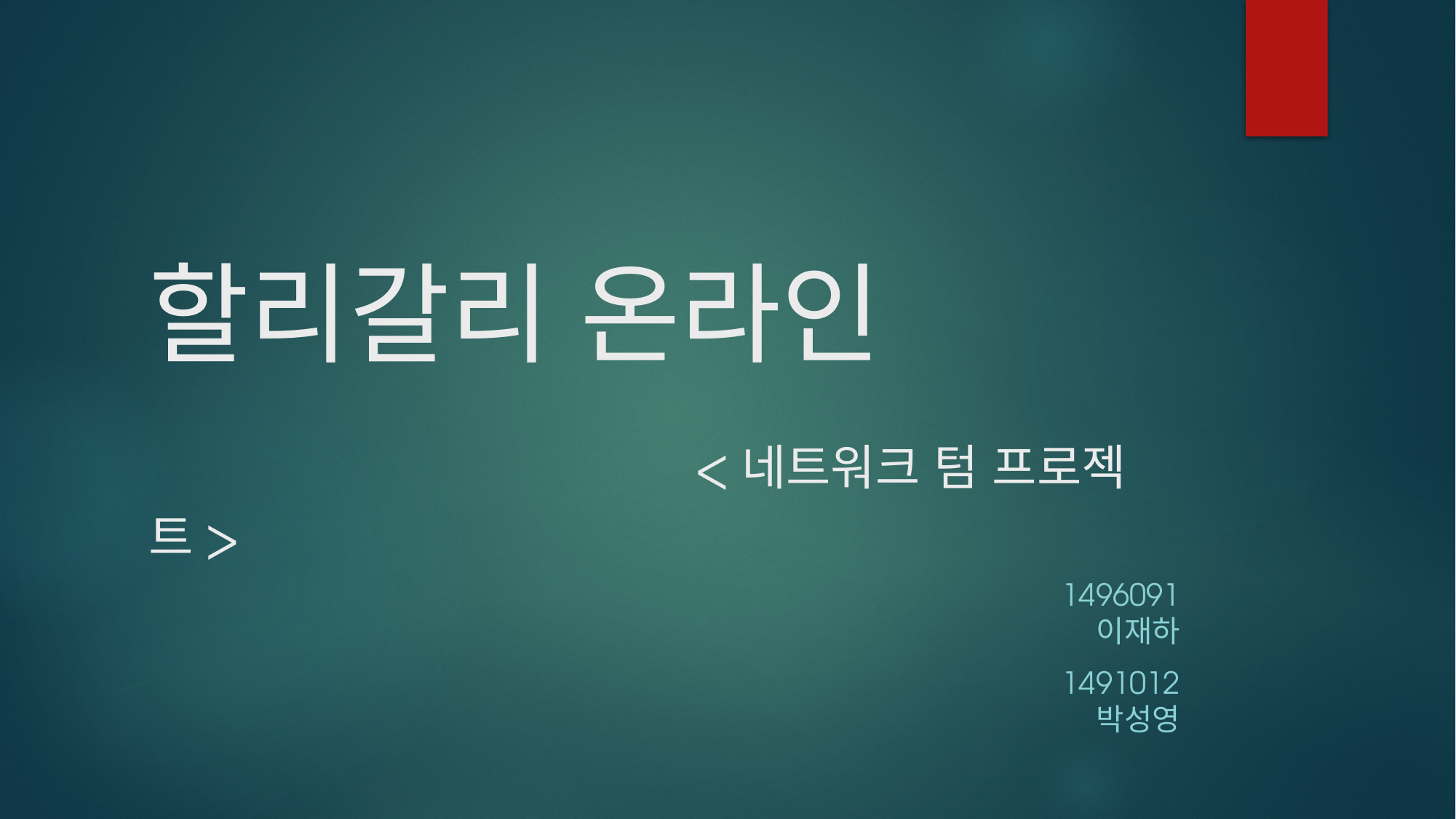

# 할리갈리 온라인 <네트워크 텀 프로젝트>
								1496091 이재하
								1491012 박성영